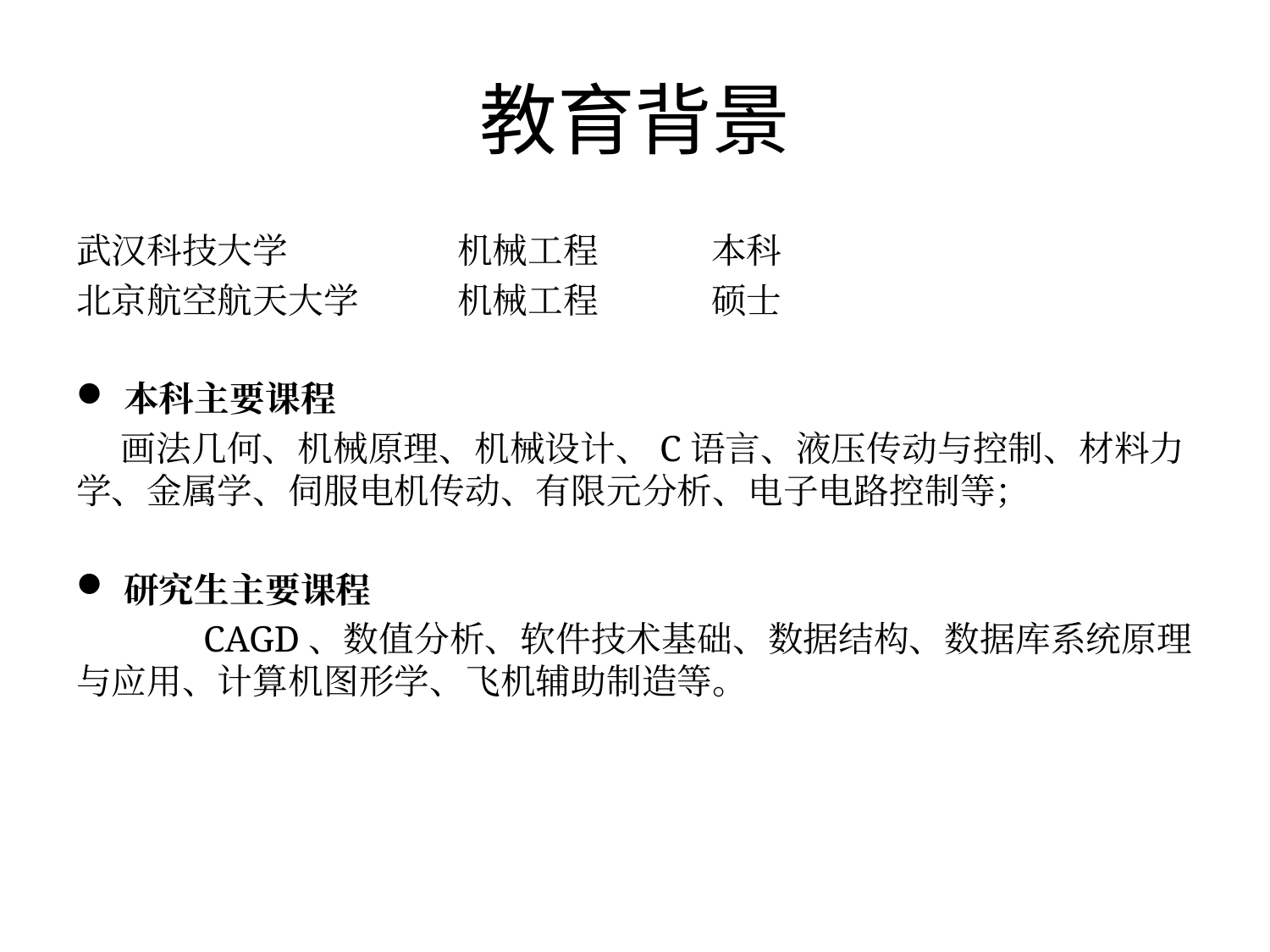

# 教育背景
武汉科技大学		机械工程	本科
北京航空航天大学	机械工程	硕士

本科主要课程
    画法几何、机械原理、机械设计、C语言、液压传动与控制、材料力学、金属学、伺服电机传动、有限元分析、电子电路控制等；

研究生主要课程
	CAGD、数值分析、软件技术基础、数据结构、数据库系统原理与应用、计算机图形学、飞机辅助制造等。